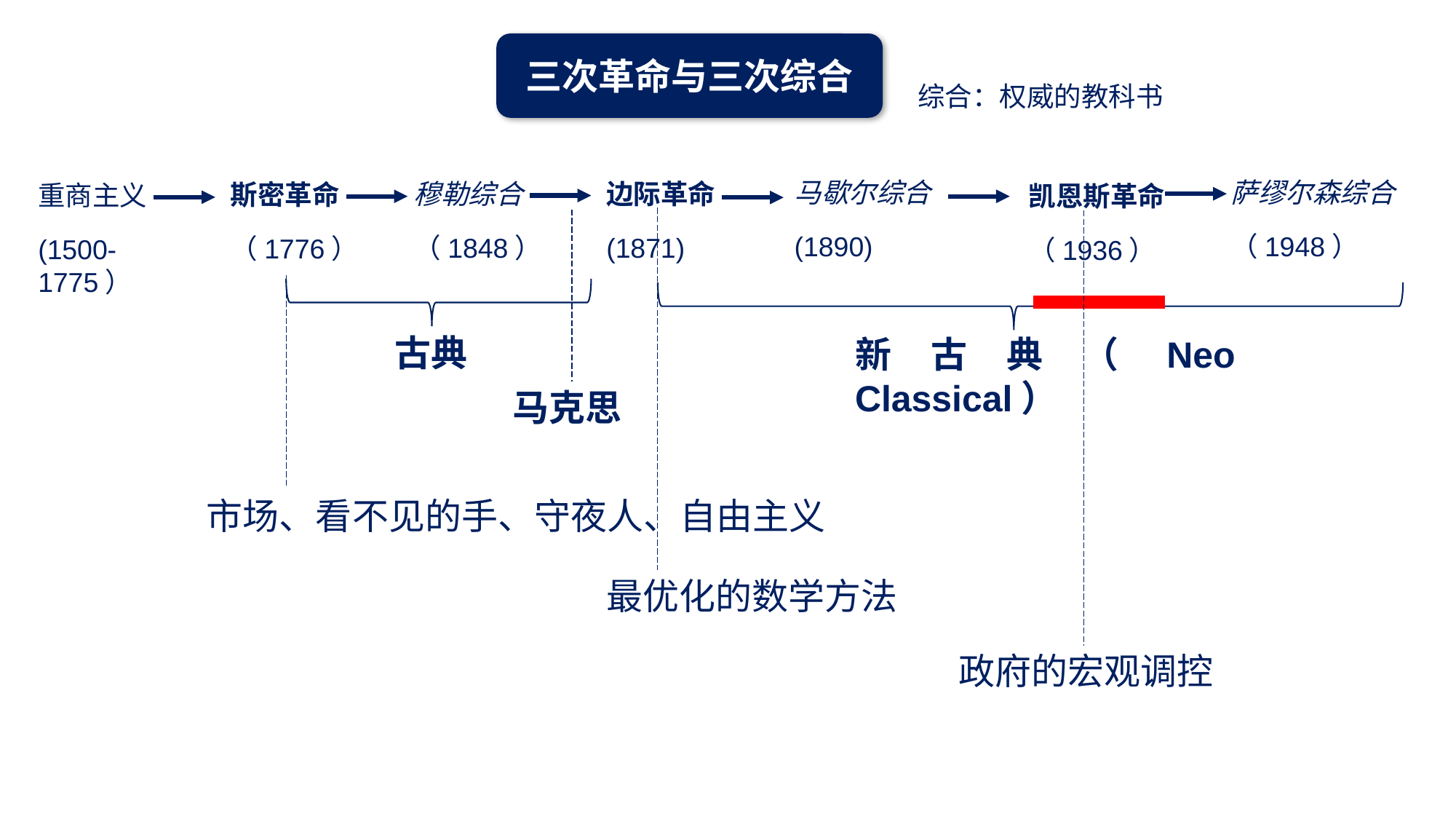

三次革命与三次综合
综合：权威的教科书

马歇尔综合
(1890)
萨缪尔森综合
（1948）
边际革命
(1871)
穆勒综合
（1848）
斯密革命
（1776）
重商主义
(1500-1775）
凯恩斯革命
（1936）

古典
新古典（Neo Classical）
马克思
市场、看不见的手、守夜人、自由主义
最优化的数学方法
政府的宏观调控